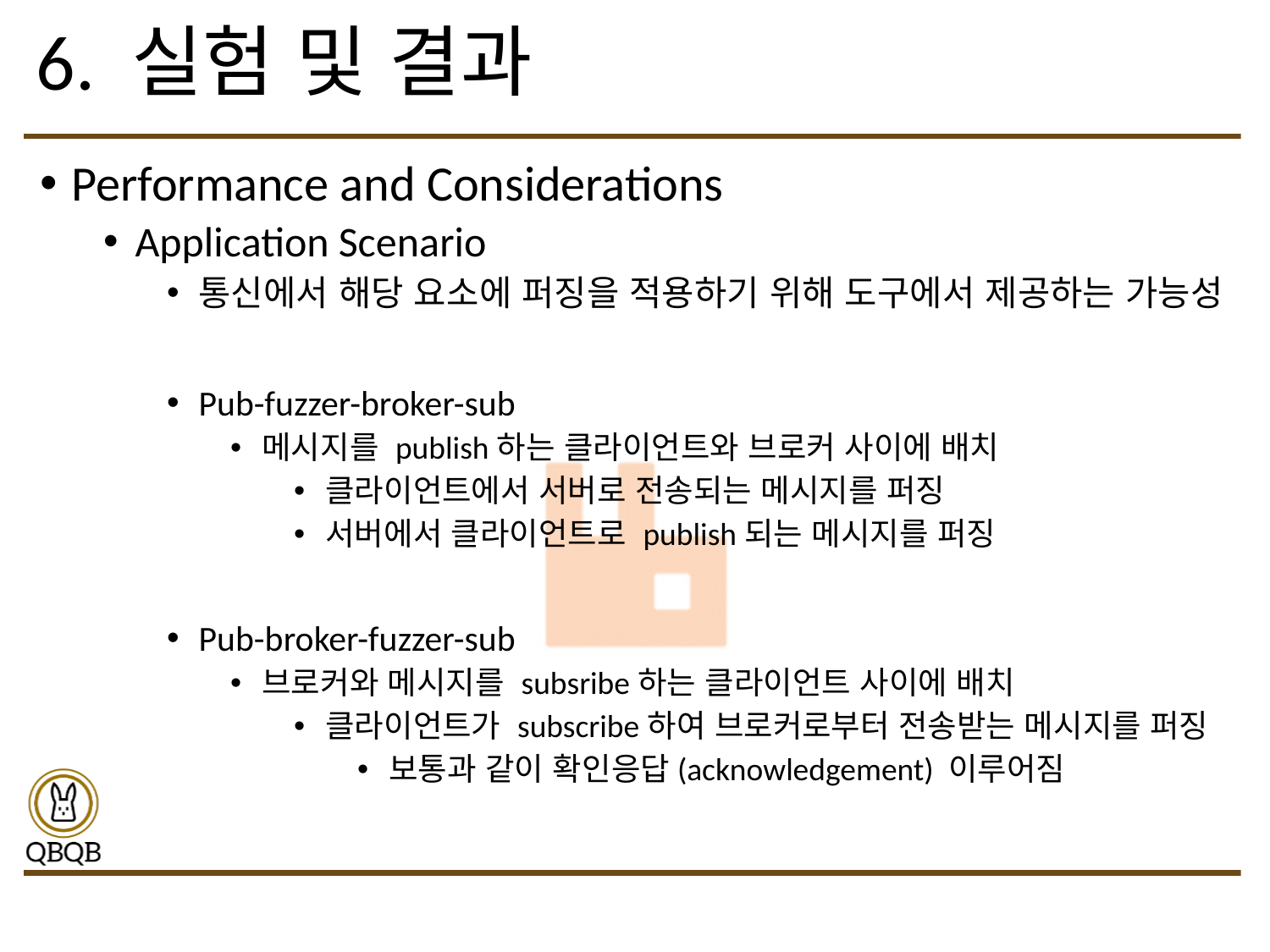

# 6. 실험 및 결과
Performance and Considerations
Application Scenario
통신에서 해당 요소에 퍼징을 적용하기 위해 도구에서 제공하는 가능성

Pub-fuzzer-broker-sub
메시지를 publish하는 클라이언트와 브로커 사이에 배치
클라이언트에서 서버로 전송되는 메시지를 퍼징
서버에서 클라이언트로 publish되는 메시지를 퍼징

Pub-broker-fuzzer-sub
브로커와 메시지를 subsribe하는 클라이언트 사이에 배치
클라이언트가 subscribe하여 브로커로부터 전송받는 메시지를 퍼징
보통과 같이 확인응답(acknowledgement) 이루어짐